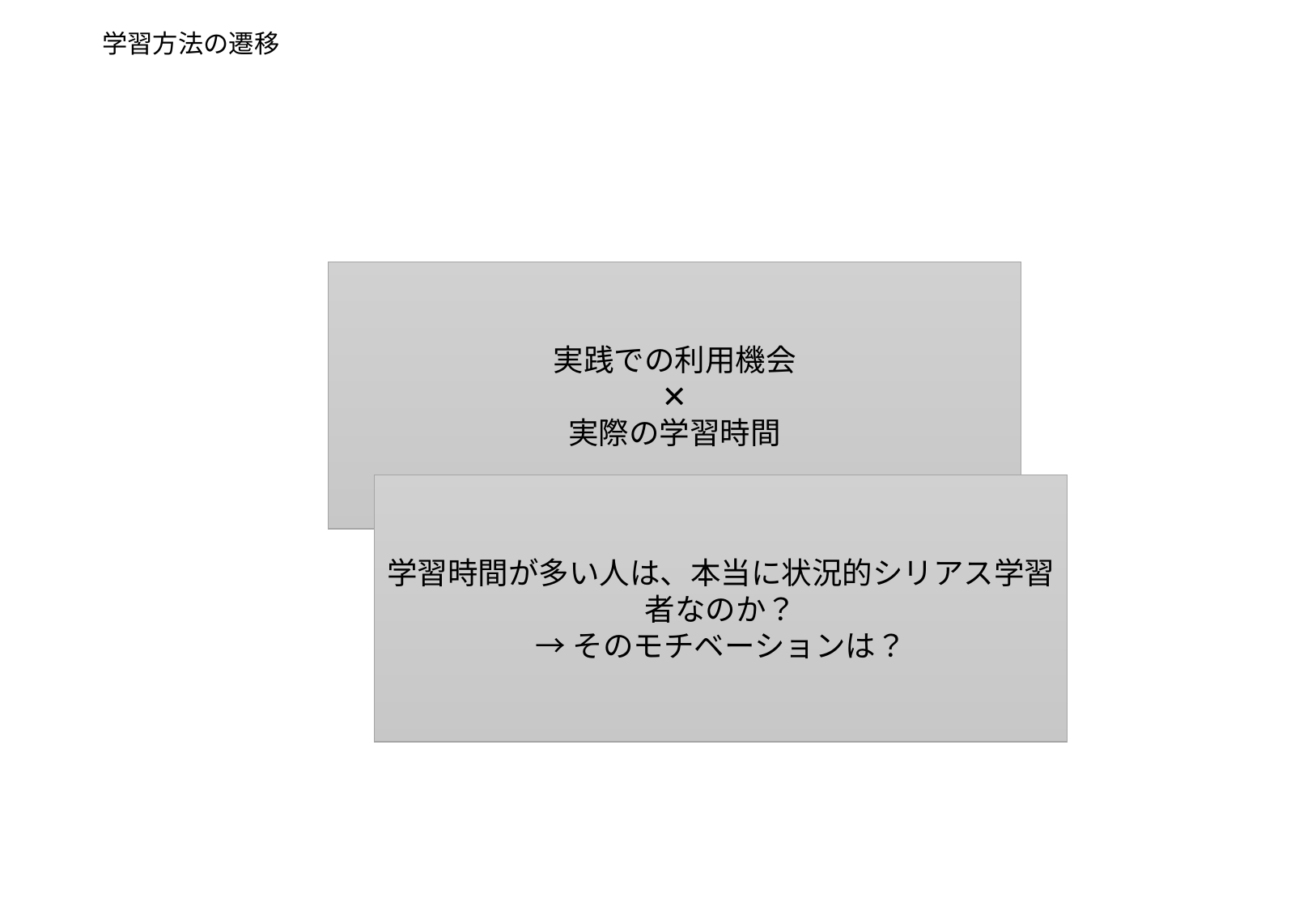

# 学習方法の遷移
実践での利用機会
✕
実際の学習時間
学習時間が多い人は、本当に状況的シリアス学習者なのか？
→そのモチベーションは？